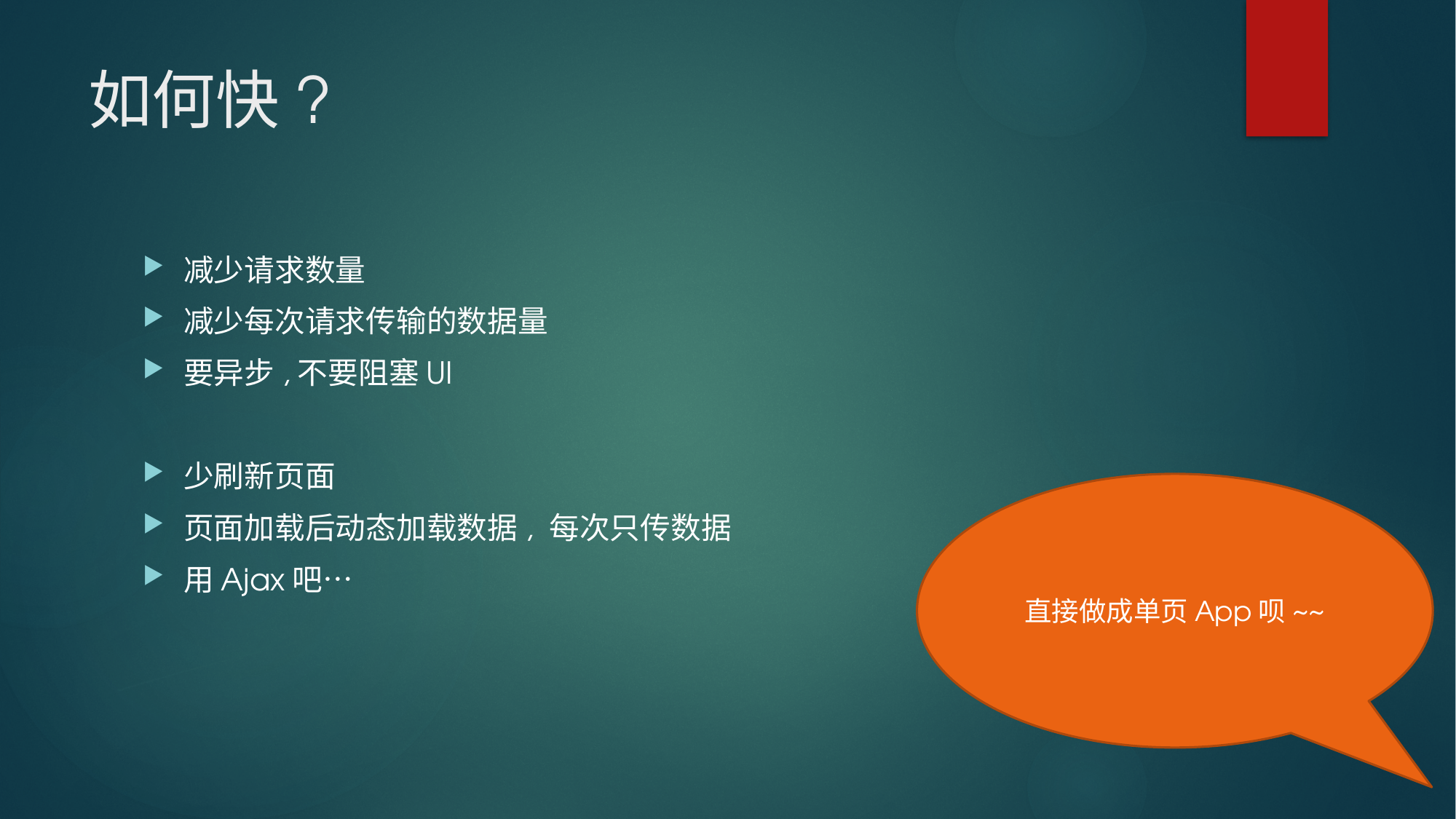

# 如何快?
减少请求数量
减少每次请求传输的数据量
要异步,不要阻塞UI

少刷新页面
页面加载后动态加载数据, 每次只传数据
用Ajax吧…
直接做成单页App呗~~